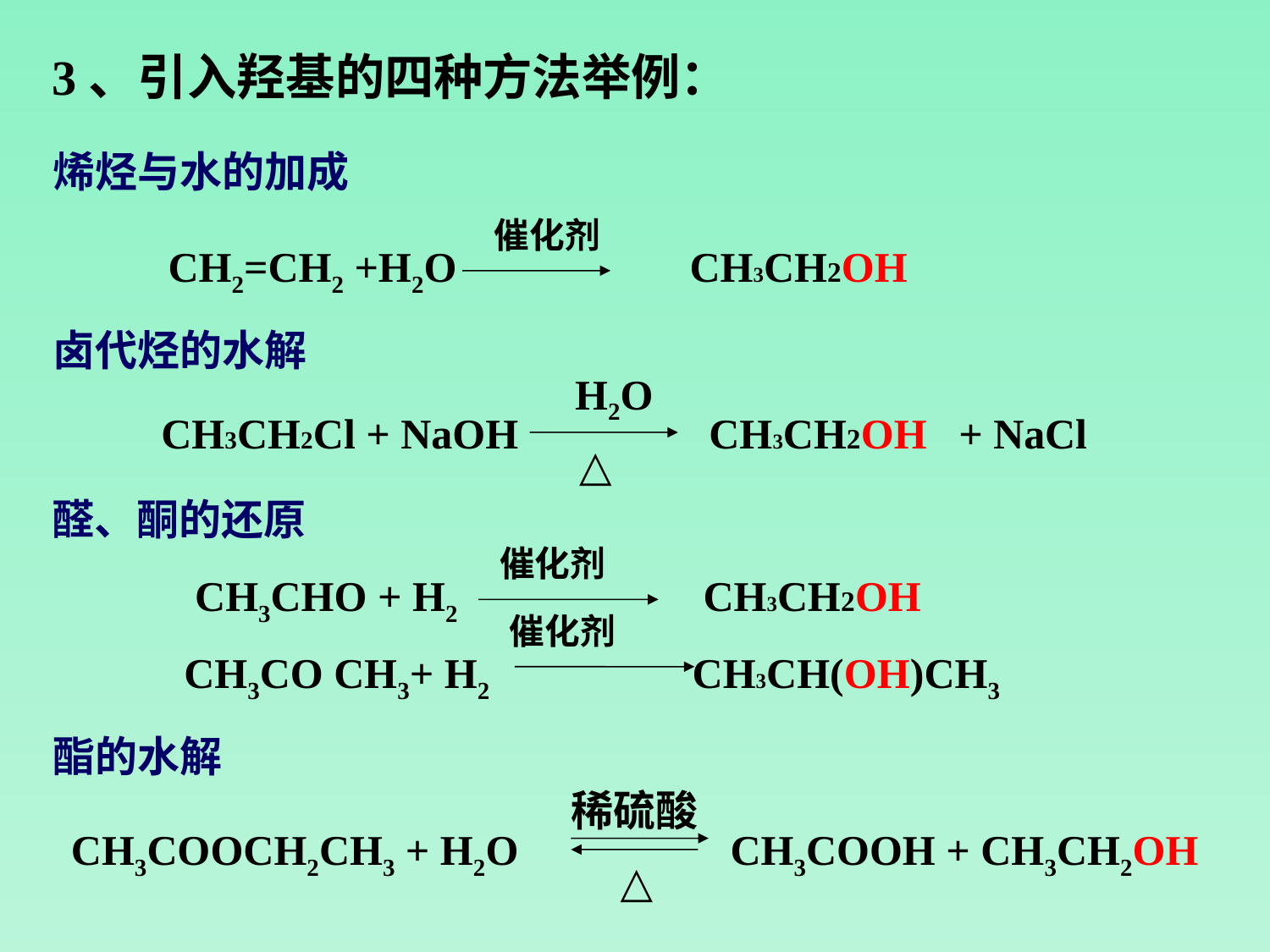

3、引入羟基的四种方法举例：
烯烃与水的加成
催化剂
CH2=CH2 +H2O                      CH3CH2OH

卤代烃的水解
H2O
CH3CH2Cl + NaOH                  CH3CH2OH   + NaCl

△
醛、酮的还原
催化剂
CH3CHO + H2                                        CH3CH2OH

催化剂
CH3CO CH3+ H2                                 CH3CH(OH)CH3

酯的水解
稀硫酸
CH3COOCH2CH3 + H2O                    CH3COOH + CH3CH2OH

△